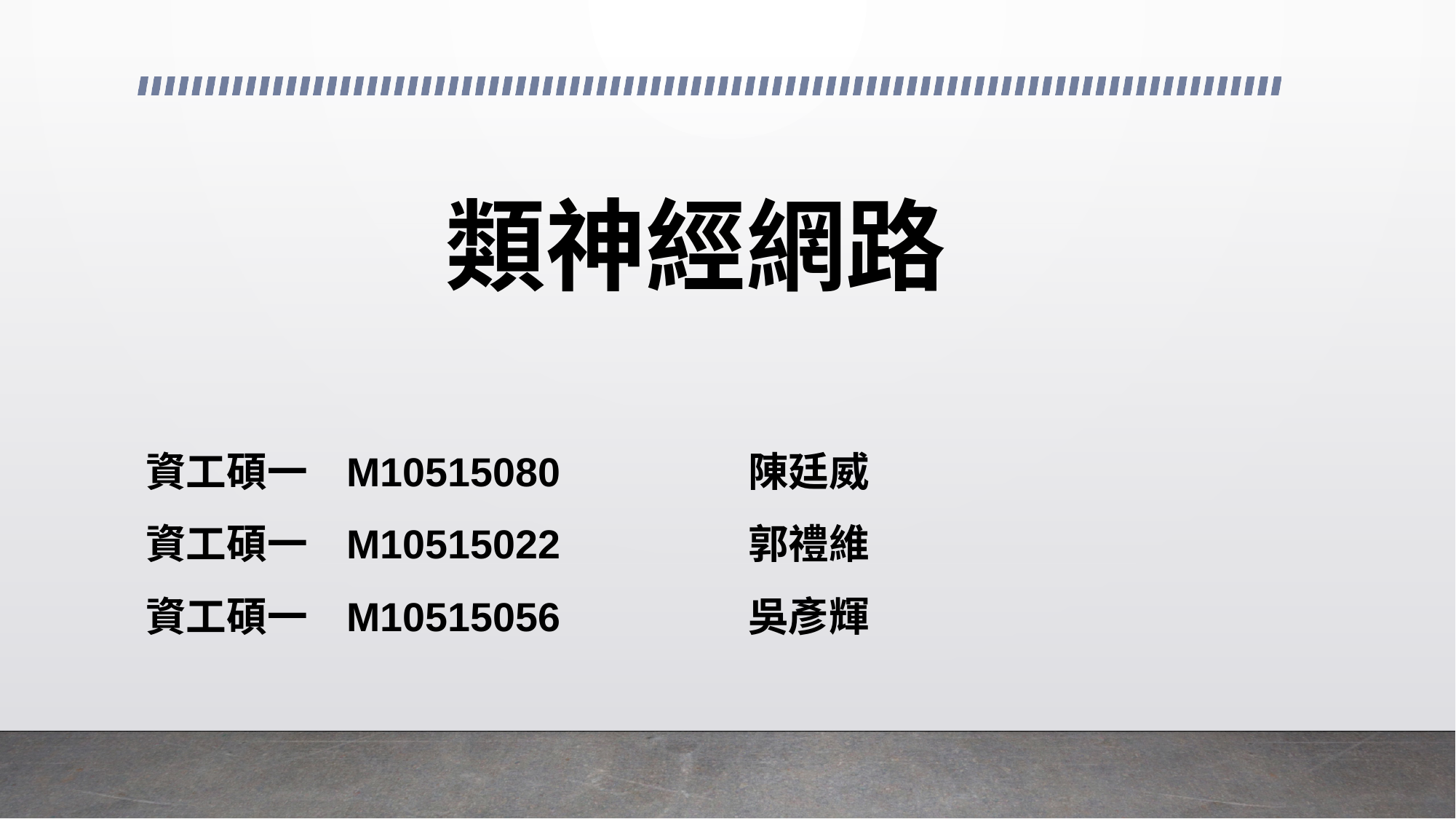

# 類神經網路
資工碩一	M10515080		陳廷威
資工碩一	M10515022		郭禮維
資工碩一	M10515056		吳彥輝